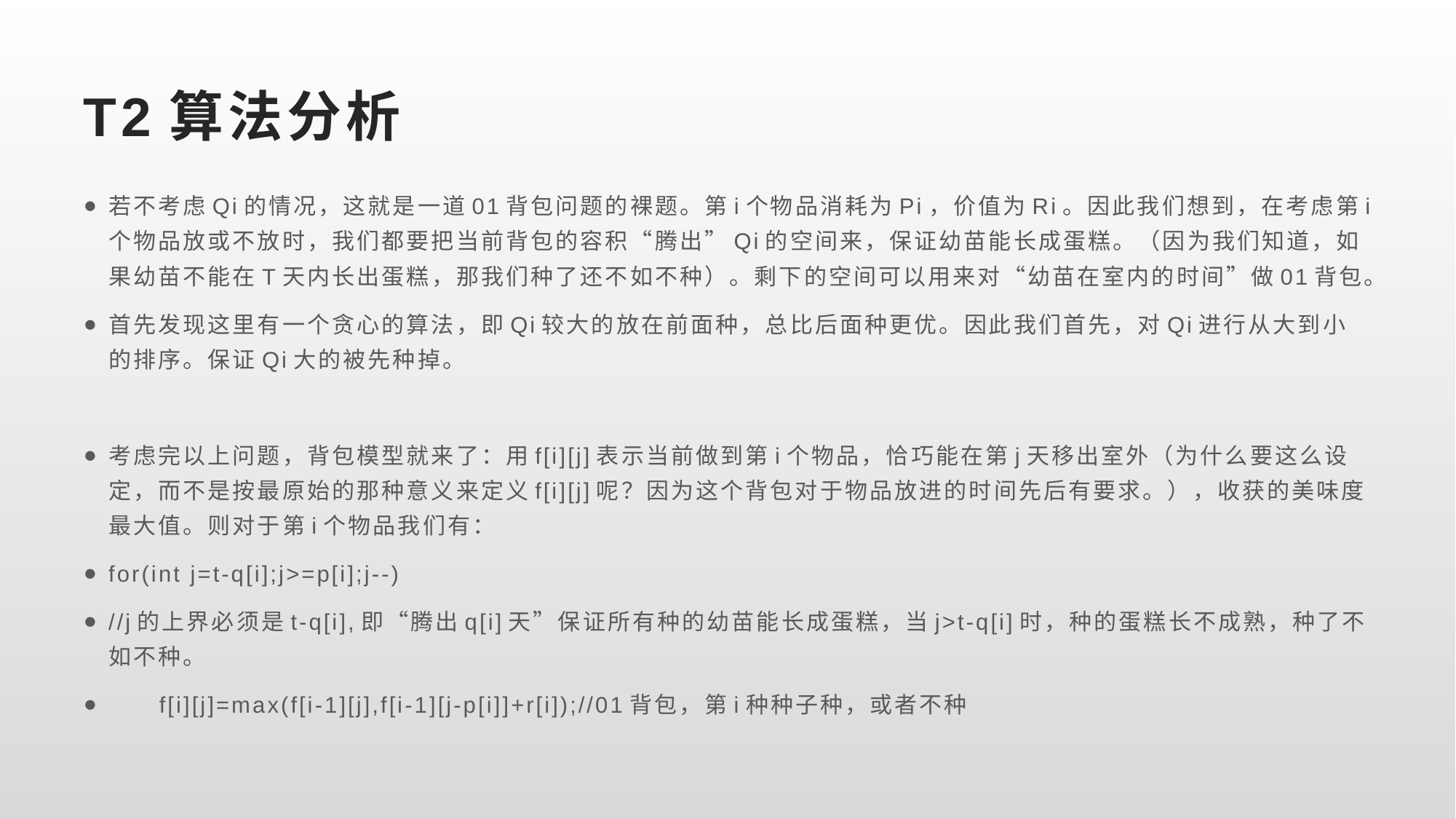

# T2算法分析
若不考虑Qi的情况，这就是一道01背包问题的裸题。第i个物品消耗为Pi，价值为Ri。因此我们想到，在考虑第i个物品放或不放时，我们都要把当前背包的容积“腾出”Qi的空间来，保证幼苗能长成蛋糕。（因为我们知道，如果幼苗不能在T天内长出蛋糕，那我们种了还不如不种）。剩下的空间可以用来对“幼苗在室内的时间”做01背包。
首先发现这里有一个贪心的算法，即Qi较大的放在前面种，总比后面种更优。因此我们首先，对Qi进行从大到小的排序。保证Qi大的被先种掉。

考虑完以上问题，背包模型就来了：用f[i][j]表示当前做到第i个物品，恰巧能在第j天移出室外（为什么要这么设定，而不是按最原始的那种意义来定义f[i][j]呢？因为这个背包对于物品放进的时间先后有要求。），收获的美味度最大值。则对于第i个物品我们有：
for(int j=t-q[i];j>=p[i];j--)
//j的上界必须是t-q[i],即“腾出q[i]天”保证所有种的幼苗能长成蛋糕，当j>t-q[i]时，种的蛋糕长不成熟，种了不如不种。
      f[i][j]=max(f[i-1][j],f[i-1][j-p[i]]+r[i]);//01背包，第i种种子种，或者不种